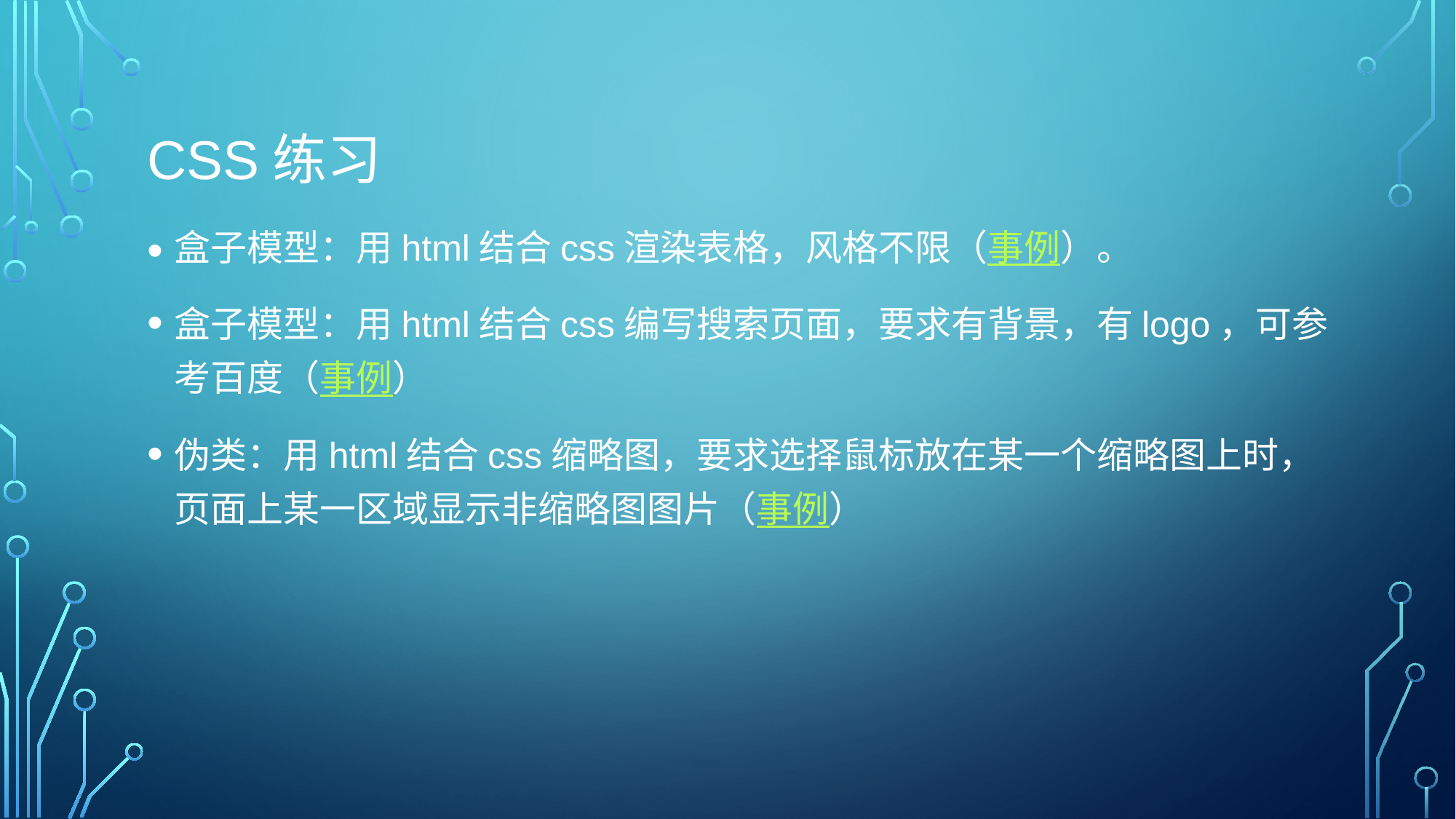

# CSS练习
盒子模型：用html结合css渲染表格，风格不限（事例）。
盒子模型：用html结合css编写搜索页面，要求有背景，有logo，可参考百度（事例）
伪类：用html结合css缩略图，要求选择鼠标放在某一个缩略图上时，页面上某一区域显示非缩略图图片（事例）